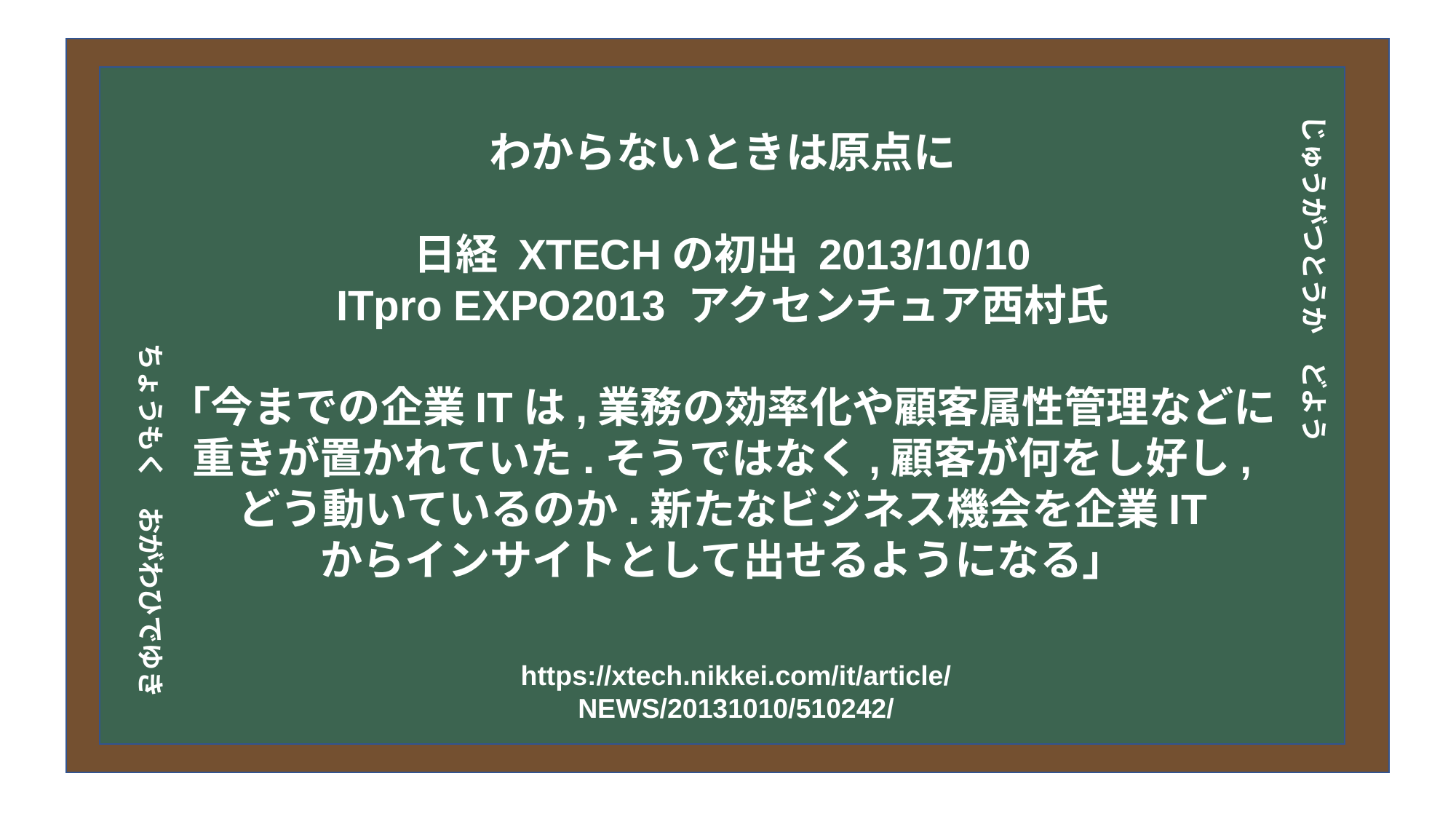

# 今日の目次
わからないときは原点に

日経 XTECHの初出 2013/10/10
ITpro EXPO2013 アクセンチュア西村氏

「今までの企業ITは,業務の効率化や顧客属性管理などに
重きが置かれていた.そうではなく,顧客が何をし好し,
どう動いているのか.新たなビジネス機会を企業IT
からインサイトとして出せるようになる」

じゅうがつとうか　どよう

DXについて
中小企業の問題
解決提案
まとめ
ちょうもく　おがわひでゆき
https://xtech.nikkei.com/it/article/NEWS/20131010/510242/